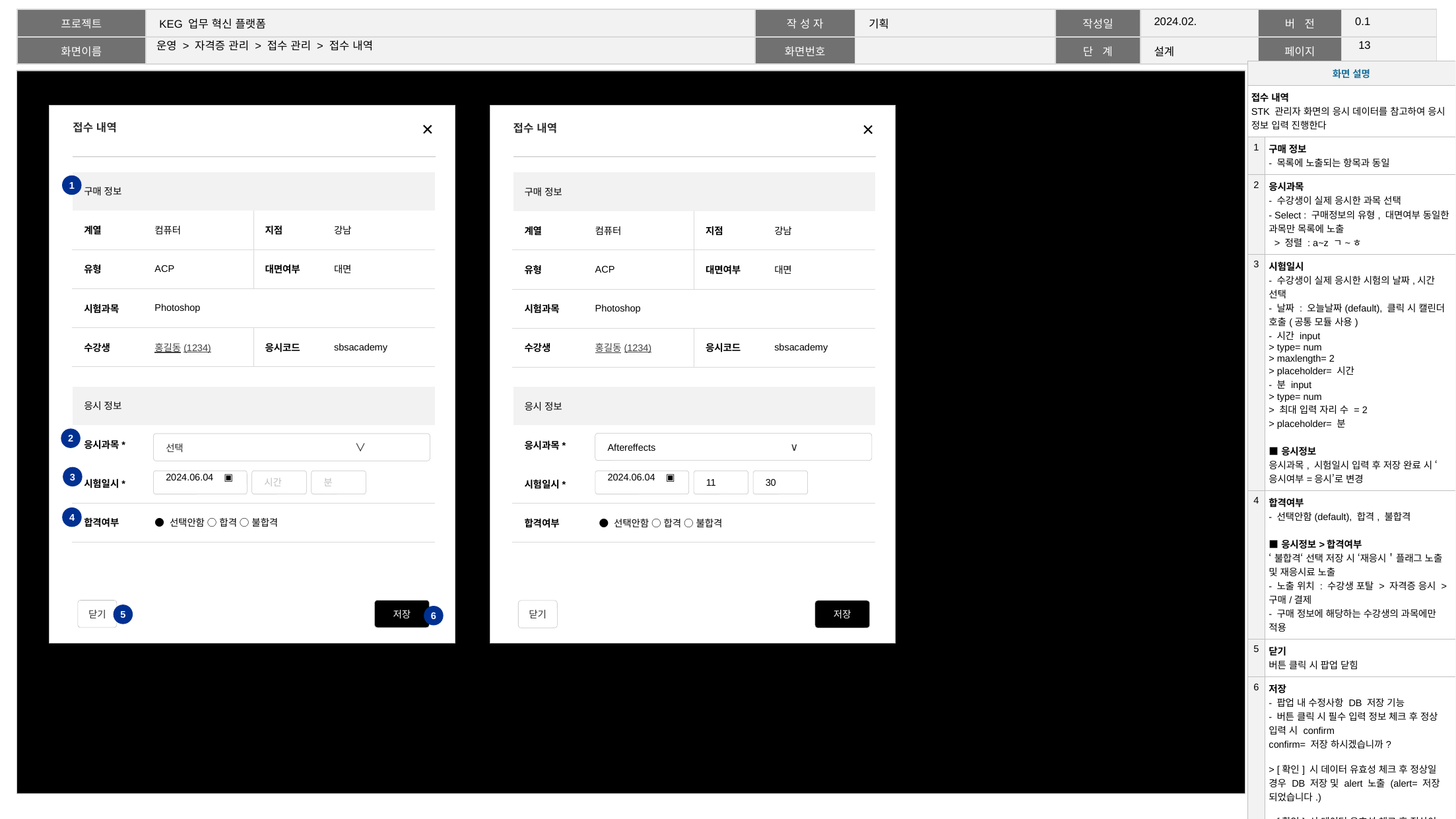

13

# 운영 > 자격증 관리 > 접수 관리 > 접수 내역
| 화면 설명 |  |
| --- | --- |
| 접수 내역 STK 관리자 화면의 응시 데이터를 참고하여 응시 정보 입력 진행한다 |  |
| 1 | 구매 정보 - 목록에 노출되는 항목과 동일 |
| 2 | 응시과목 - 수강생이 실제 응시한 과목 선택 - Select : 구매정보의 유형, 대면여부 동일한 과목만 목록에 노출 > 정렬 : a~z ㄱ~ㅎ |
| 3 | 시험일시 - 수강생이 실제 응시한 시험의 날짜,시간 선택 - 날짜 : 오늘날짜(default), 클릭 시 캘린더 호출(공통 모듈 사용) - 시간 input > type= num > maxlength= 2 > placeholder= 시간 - 분 input > type= num > 최대 입력 자리 수 = 2 > placeholder= 분 ■응시정보 응시과목, 시험일시 입력 후 저장 완료 시 ‘응시여부=응시’로 변경 |
| 4 | 합격여부 - 선택안함(default), 합격, 불합격 ■응시정보>합격여부 ‘불합격‘ 선택 저장 시 ‘재응시＇플래그 노출 및 재응시료 노출 - 노출 위치 : 수강생 포탈 > 자격증 응시 > 구매/결제 - 구매 정보에 해당하는 수강생의 과목에만 적용 |
| 5 | 닫기 버튼 클릭 시 팝업 닫힘 |
| 6 | 저장 - 팝업 내 수정사항 DB 저장 기능 - 버튼 클릭 시 필수 입력 정보 체크 후 정상 입력 시 confirm confirm= 저장 하시겠습니까? > [확인] 시 데이터 유효성 체크 후 정상일 경우 DB 저장 및 alert 노출 (alert= 저장 되었습니다.) > [확인] 시 데이터 유효성 체크 후 정상이 아닐 시 오류 Case > [취소] 시 confirm 종료 ■ 오류 Case Case1. 필수 입력 정보 미입력 시 alert= 필수 정보를 입력해 주세요. |
접수 내역
접수 내역
| 구매 정보 |  |  |  |
| --- | --- | --- | --- |
| 계열 | 컴퓨터 | 지점 | 강남 |
| 유형 | ACP | 대면여부 | 대면 |
| 시험과목 | Photoshop |  |  |
| 수강생 | 홍길동(1234) | 응시코드 | sbsacademy |
| 구매 정보 |  |  |  |
| --- | --- | --- | --- |
| 계열 | 컴퓨터 | 지점 | 강남 |
| 유형 | ACP | 대면여부 | 대면 |
| 시험과목 | Photoshop |  |  |
| 수강생 | 홍길동(1234) | 응시코드 | sbsacademy |
1
| 응시 정보 |  |  |  |
| --- | --- | --- | --- |
| 응시과목\* |  |  |  |
| 시험일시\* |  |  |  |
| 합격여부 | ● 선택안함 ○ 합격 ○ 불합격 |  |  |
| 응시 정보 |  |  |  |
| --- | --- | --- | --- |
| 응시과목\* |  |  |  |
| 시험일시\* |  |  |  |
| 합격여부 | ● 선택안함 ○ 합격 ○ 불합격 |  |  |
2
Aftereffects                                                   ∨
선택                                                                 ∨
3
2024.06.04    ▣
시간
분
2024.06.04    ▣
11
30
4
닫기
저장
닫기
저장
5
6